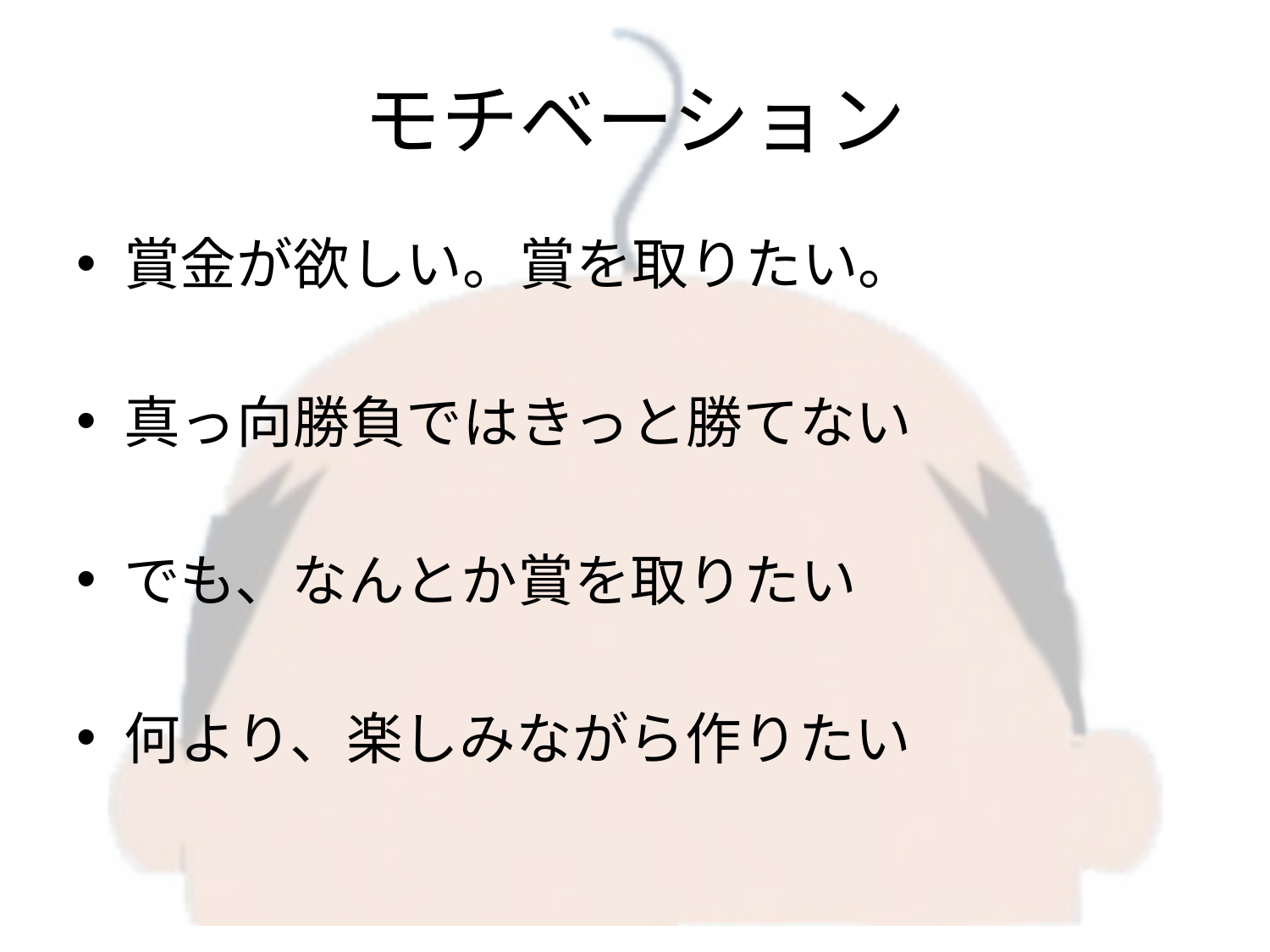

# モチベーション
賞金が欲しい。賞を取りたい。

真っ向勝負ではきっと勝てない

でも、なんとか賞を取りたい

何より、楽しみながら作りたい